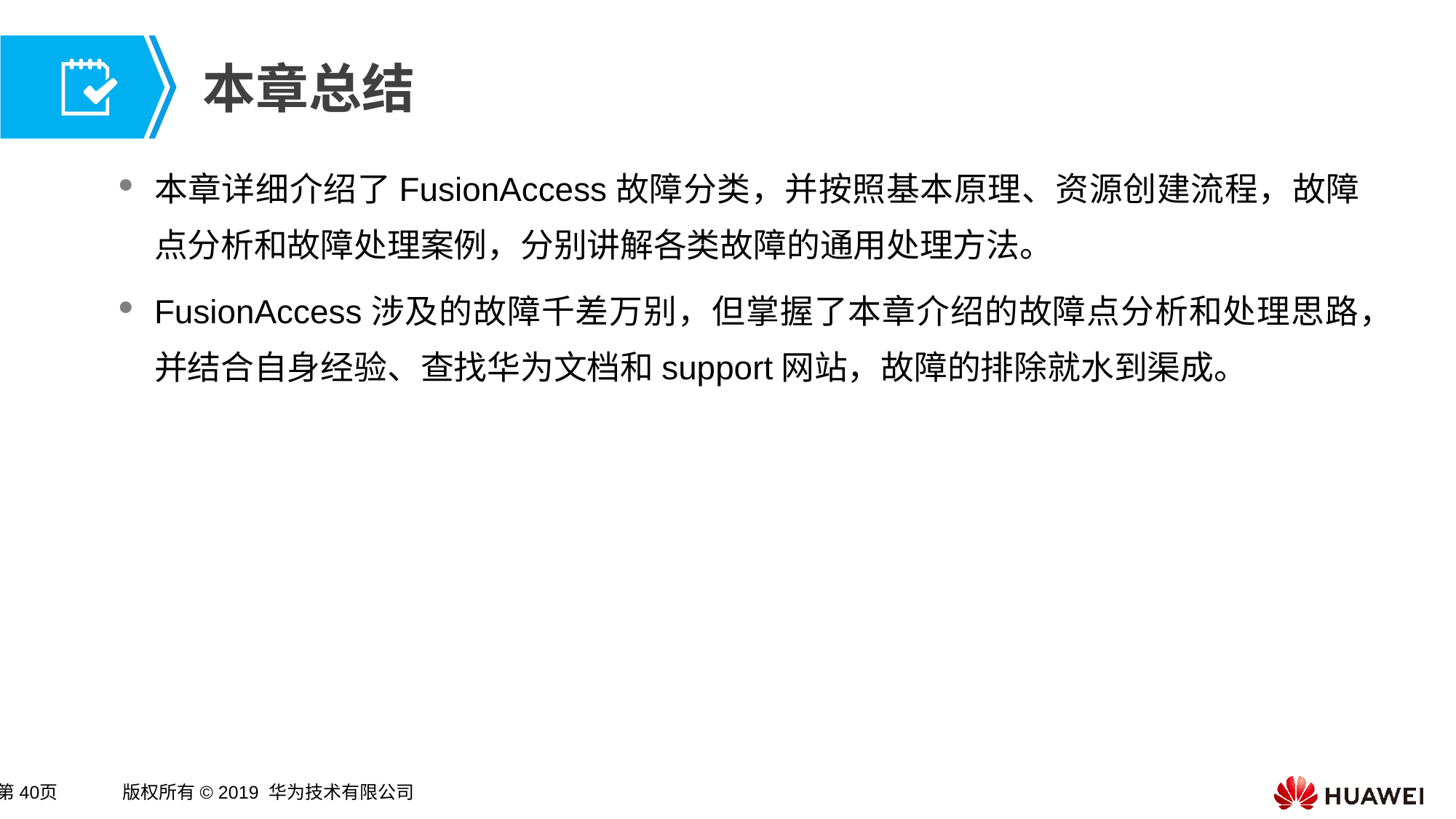

本章详细介绍了FusionAccess故障分类，并按照基本原理、资源创建流程，故障点分析和故障处理案例，分别讲解各类故障的通用处理方法。
FusionAccess涉及的故障千差万别，但掌握了本章介绍的故障点分析和处理思路，并结合自身经验、查找华为文档和support网站，故障的排除就水到渠成。